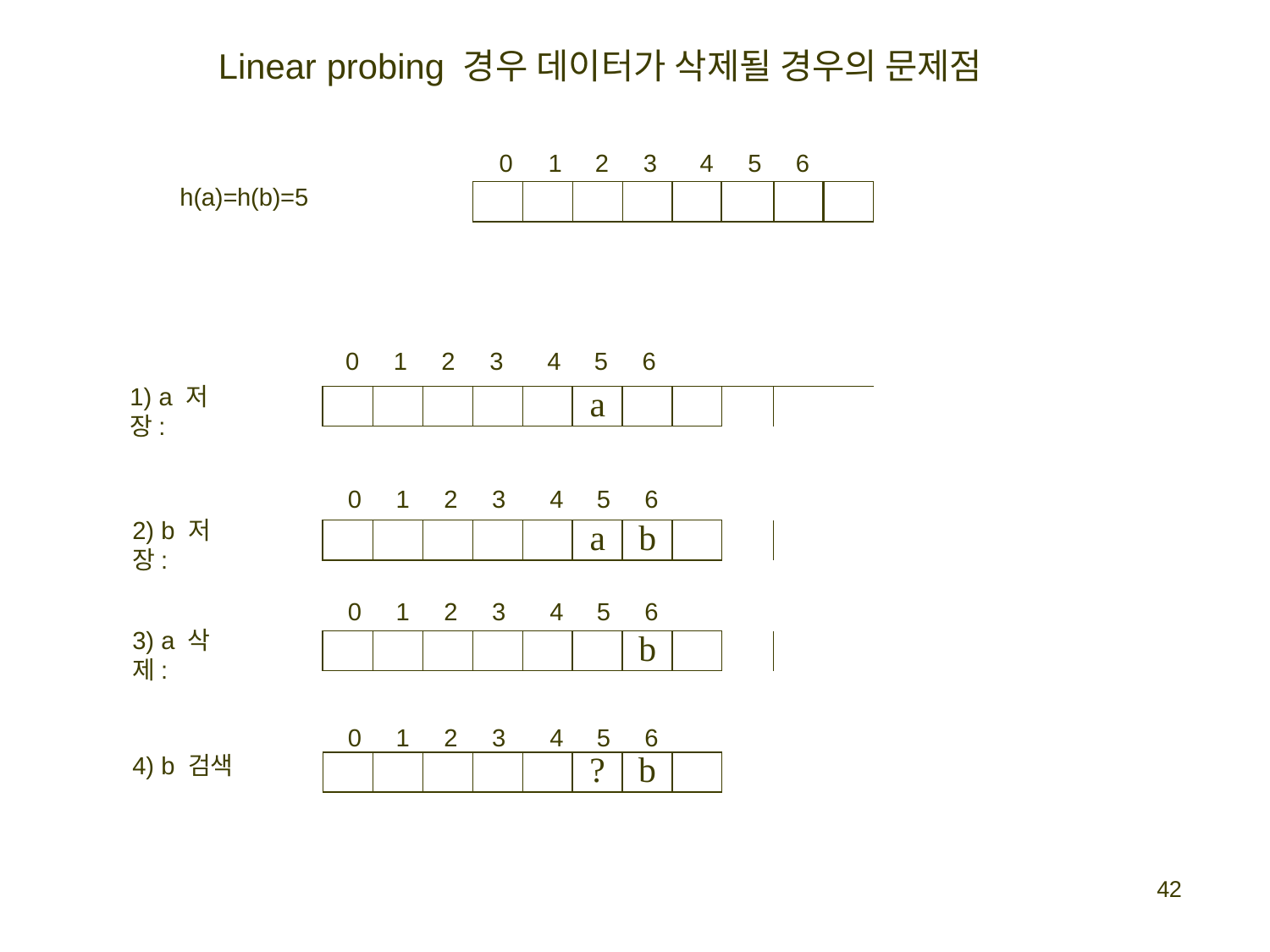

# Linear probing 경우 데이터가 삭제될 경우의 문제점
|  |  |  | 0 | 1 | 2 | 3 | 4 | 5 | 6 |  |
| --- | --- | --- | --- | --- | --- | --- | --- | --- | --- | --- |
|  |  |  |  |  |  |  |  |  |  |  |
| 0 | 1 | 2 | 3 | 4 | 5 | 6 |  |  |  |  |
|  |  |  |  |  | a |  |  |  |  |  |
| 0 | 1 | 2 | 3 | 4 | 5 | 6 |  |  |  |  |
|  |  |  |  |  | a | b |  |  |  |  |
| 0 | 1 | 2 | 3 | 4 | 5 | 6 |  |  |  |  |
|  |  |  |  |  |  | b |  |  |  |  |
| 0 | 1 | 2 | 3 | 4 | 5 | 6 |  |  |  |  |
h(a)=h(b)=5
1) a 저장:
2) b 저장:
3) a 삭제:
4) b 검색
|  |  |  |  |  | ? | b |  |
| --- | --- | --- | --- | --- | --- | --- | --- |
42